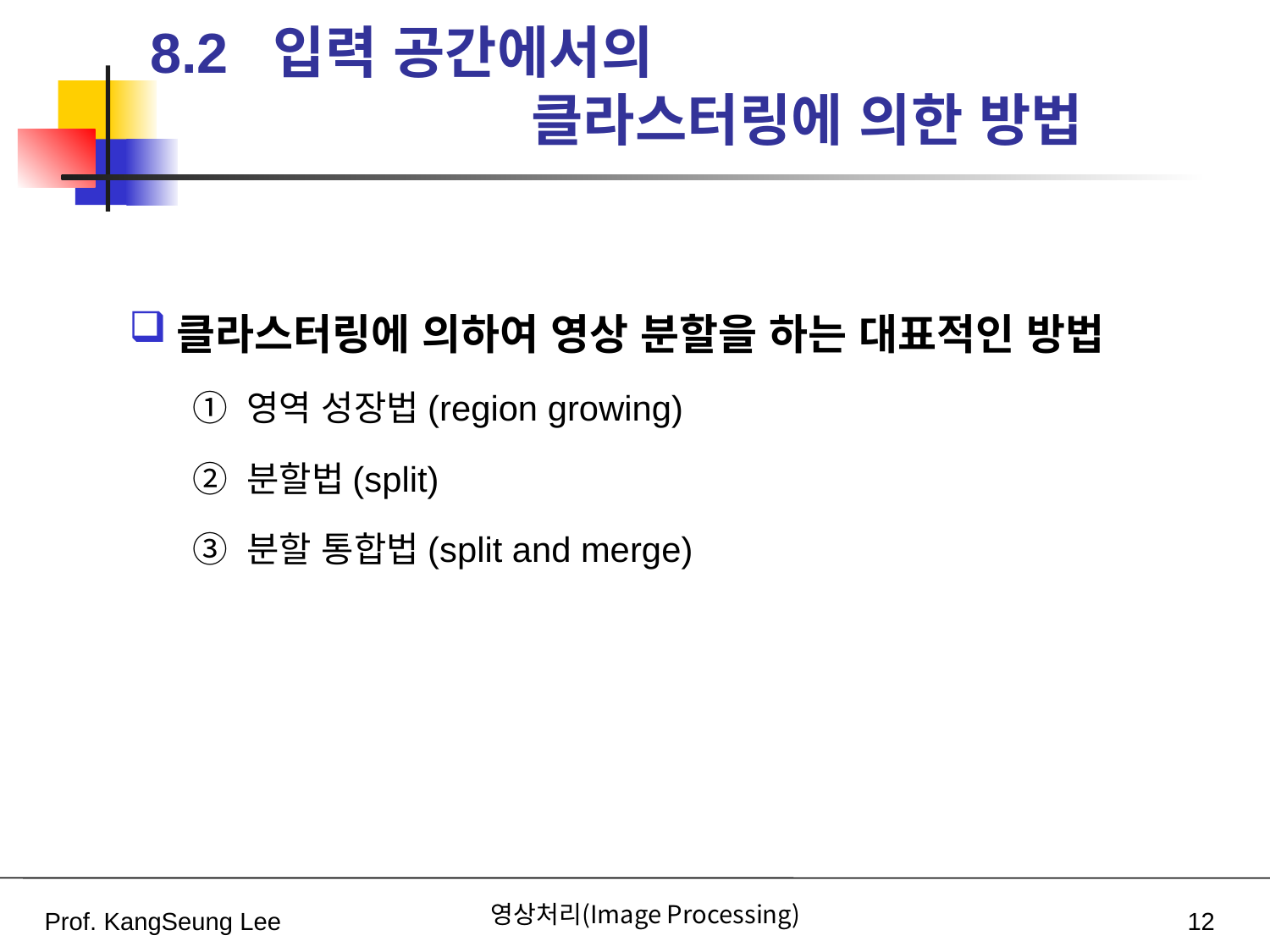

# 8.2  입력 공간에서의 클라스터링에 의한 방법
클라스터링에 의하여 영상 분할을 하는 대표적인 방법
① 영역 성장법(region growing)
② 분할법(split)
③ 분할 통합법(split and merge)
Prof. KangSeung Lee
영상처리(Image Processing)
12